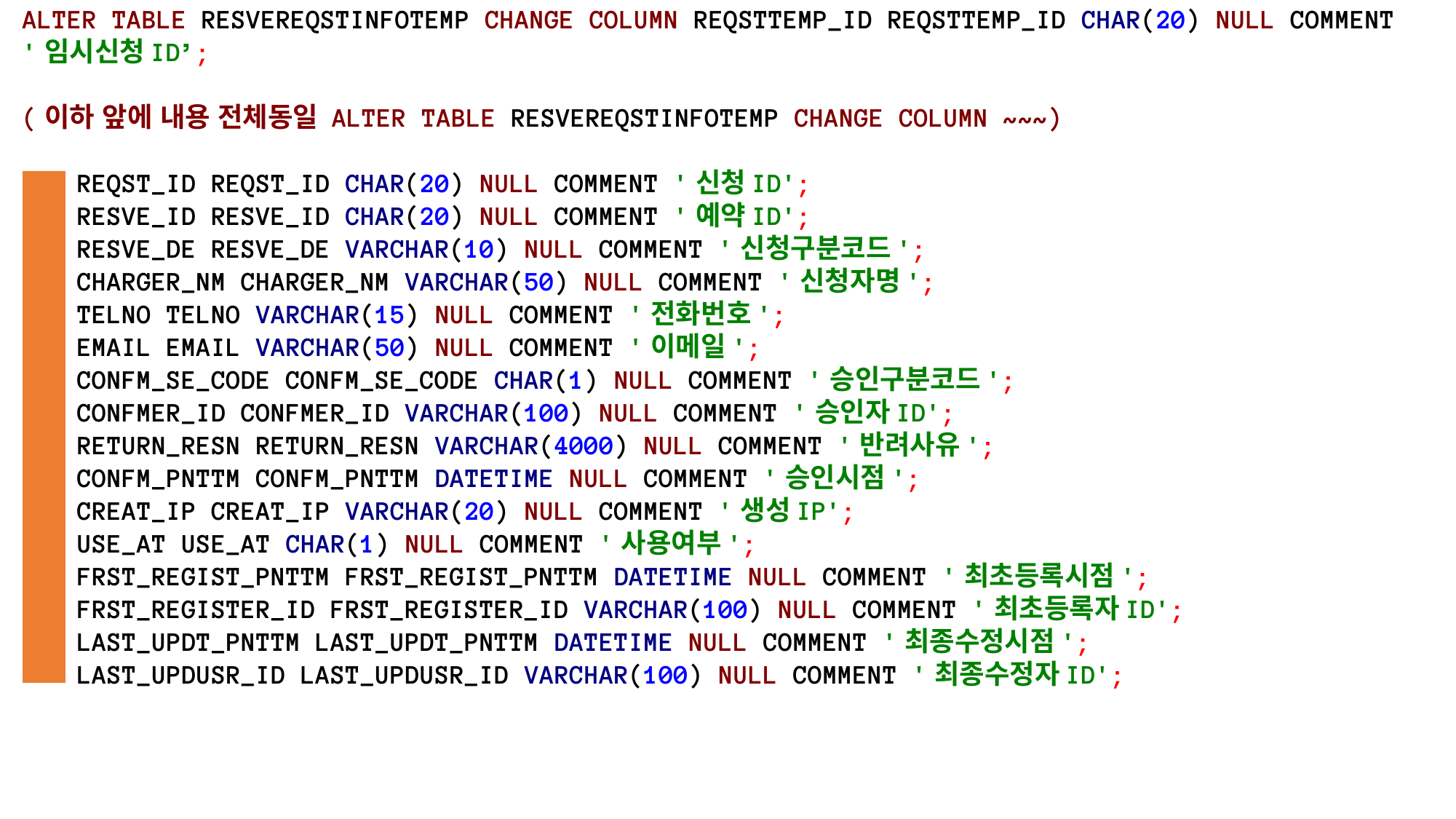

ALTER TABLE RESVEREQSTINFOTEMP CHANGE COLUMN REQSTTEMP_ID REQSTTEMP_ID CHAR(20) NULL COMMENT '임시신청ID’;

(이하 앞에 내용 전체동일 ALTER TABLE RESVEREQSTINFOTEMP CHANGE COLUMN ~~~)

REQST_ID REQST_ID CHAR(20) NULL COMMENT '신청ID';
RESVE_ID RESVE_ID CHAR(20) NULL COMMENT '예약ID';
RESVE_DE RESVE_DE VARCHAR(10) NULL COMMENT '신청구분코드';
CHARGER_NM CHARGER_NM VARCHAR(50) NULL COMMENT '신청자명';
TELNO TELNO VARCHAR(15) NULL COMMENT '전화번호';
EMAIL EMAIL VARCHAR(50) NULL COMMENT '이메일';
CONFM_SE_CODE CONFM_SE_CODE CHAR(1) NULL COMMENT '승인구분코드';
CONFMER_ID CONFMER_ID VARCHAR(100) NULL COMMENT '승인자ID';
RETURN_RESN RETURN_RESN VARCHAR(4000) NULL COMMENT '반려사유';
CONFM_PNTTM CONFM_PNTTM DATETIME NULL COMMENT '승인시점';
CREAT_IP CREAT_IP VARCHAR(20) NULL COMMENT '생성IP';
USE_AT USE_AT CHAR(1) NULL COMMENT '사용여부';
FRST_REGIST_PNTTM FRST_REGIST_PNTTM DATETIME NULL COMMENT '최초등록시점';
FRST_REGISTER_ID FRST_REGISTER_ID VARCHAR(100) NULL COMMENT '최초등록자ID';
LAST_UPDT_PNTTM LAST_UPDT_PNTTM DATETIME NULL COMMENT '최종수정시점';
LAST_UPDUSR_ID LAST_UPDUSR_ID VARCHAR(100) NULL COMMENT '최종수정자ID';